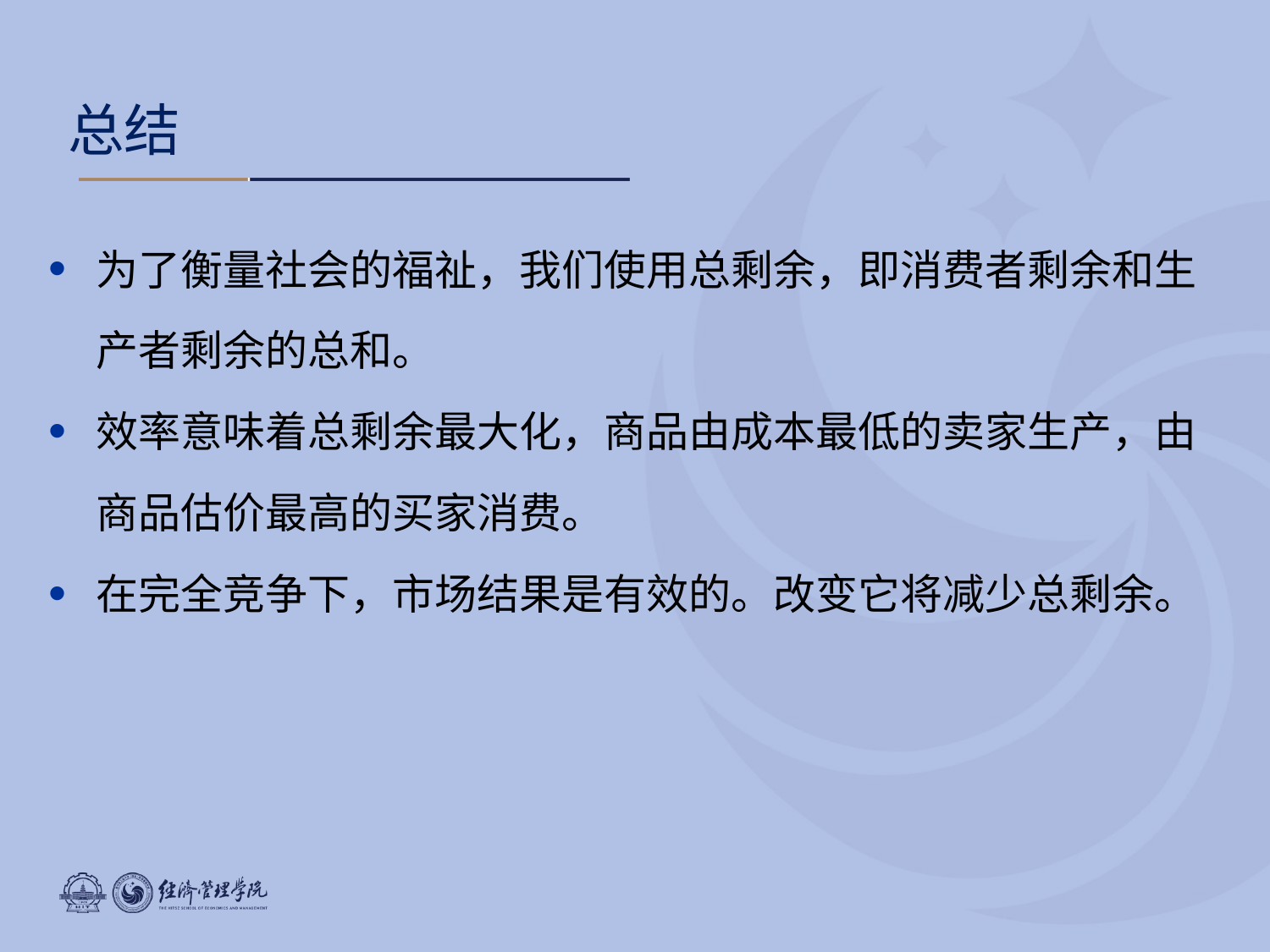

# 总结
为了衡量社会的福祉，我们使用总剩余，即消费者剩余和生产者剩余的总和。
效率意味着总剩余最大化，商品由成本最低的卖家生产，由商品估价最高的买家消费。
在完全竞争下，市场结果是有效的。改变它将减少总剩余。